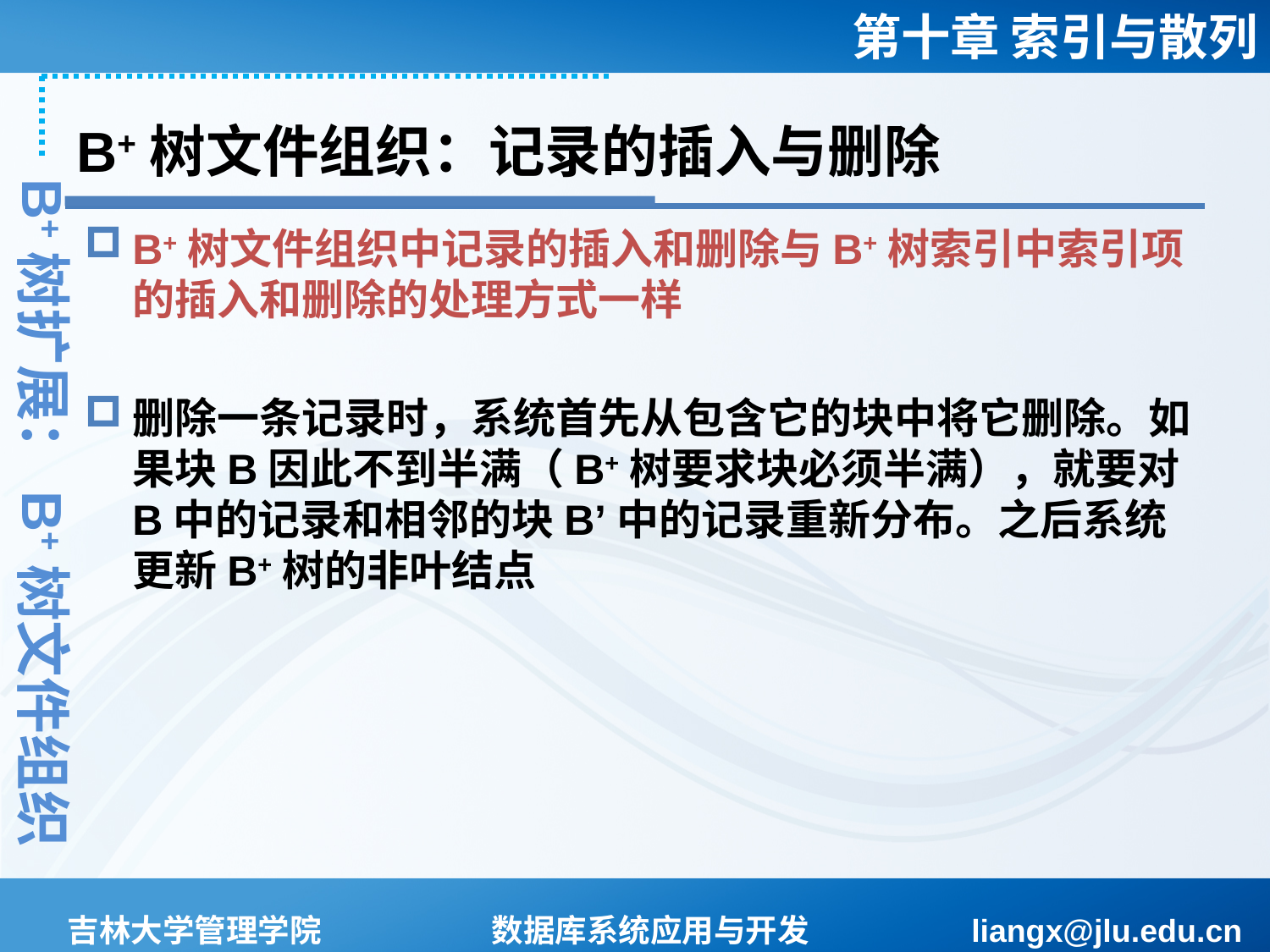

# B+树文件组织：记录的插入与删除
B+树扩展：B+树文件组织
B+树文件组织中记录的插入和删除与B+树索引中索引项的插入和删除的处理方式一样

删除一条记录时，系统首先从包含它的块中将它删除。如果块B因此不到半满（B+树要求块必须半满），就要对B中的记录和相邻的块B’中的记录重新分布。之后系统更新B+树的非叶结点